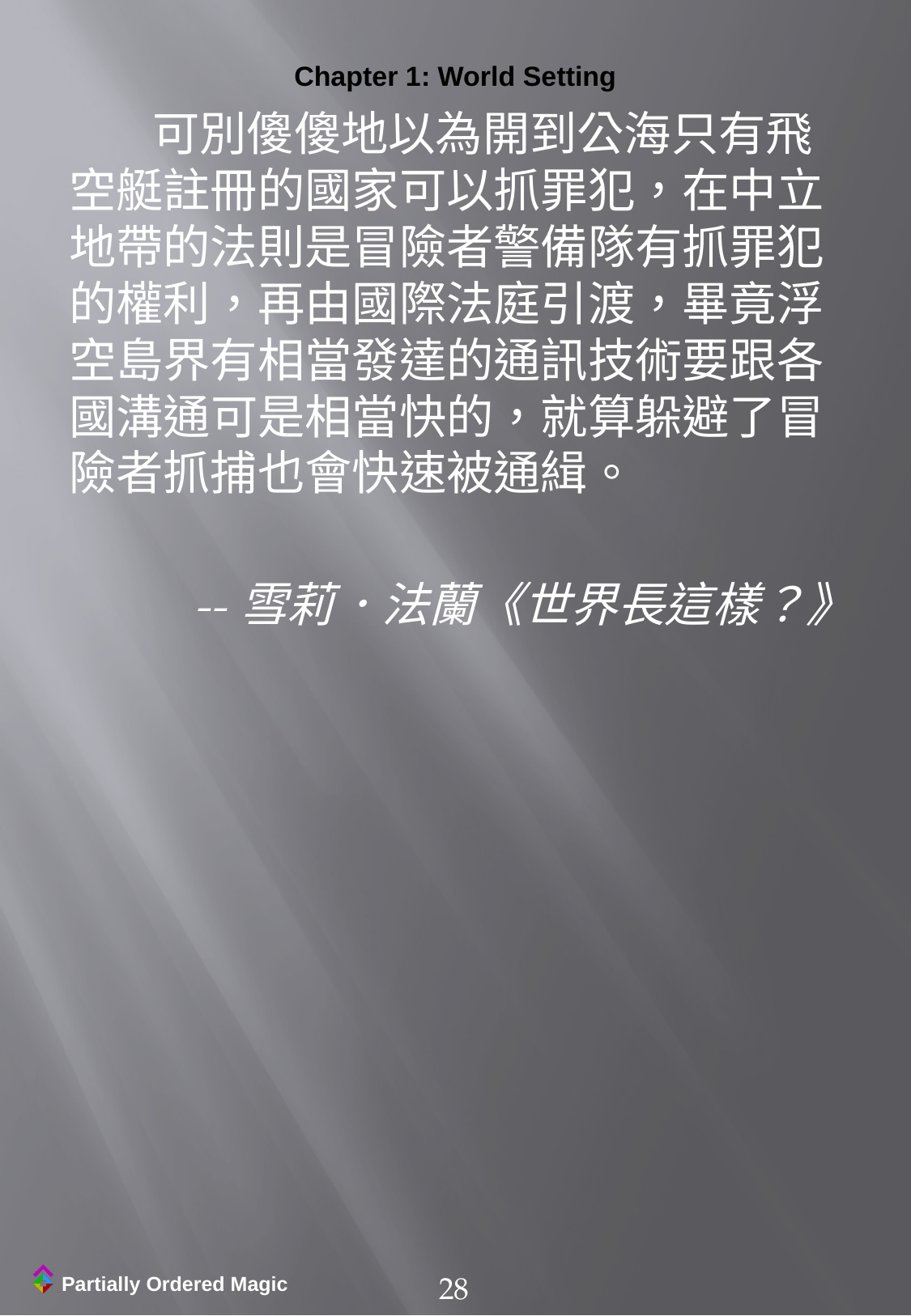

# Chapter 1: World Setting
可別傻傻地以為開到公海只有飛空艇註冊的國家可以抓罪犯，在中立地帶的法則是冒險者警備隊有抓罪犯的權利，再由國際法庭引渡，畢竟浮空島界有相當發達的通訊技術要跟各國溝通可是相當快的，就算躲避了冒險者抓捕也會快速被通緝。

--雪莉．法蘭《世界長這樣？》